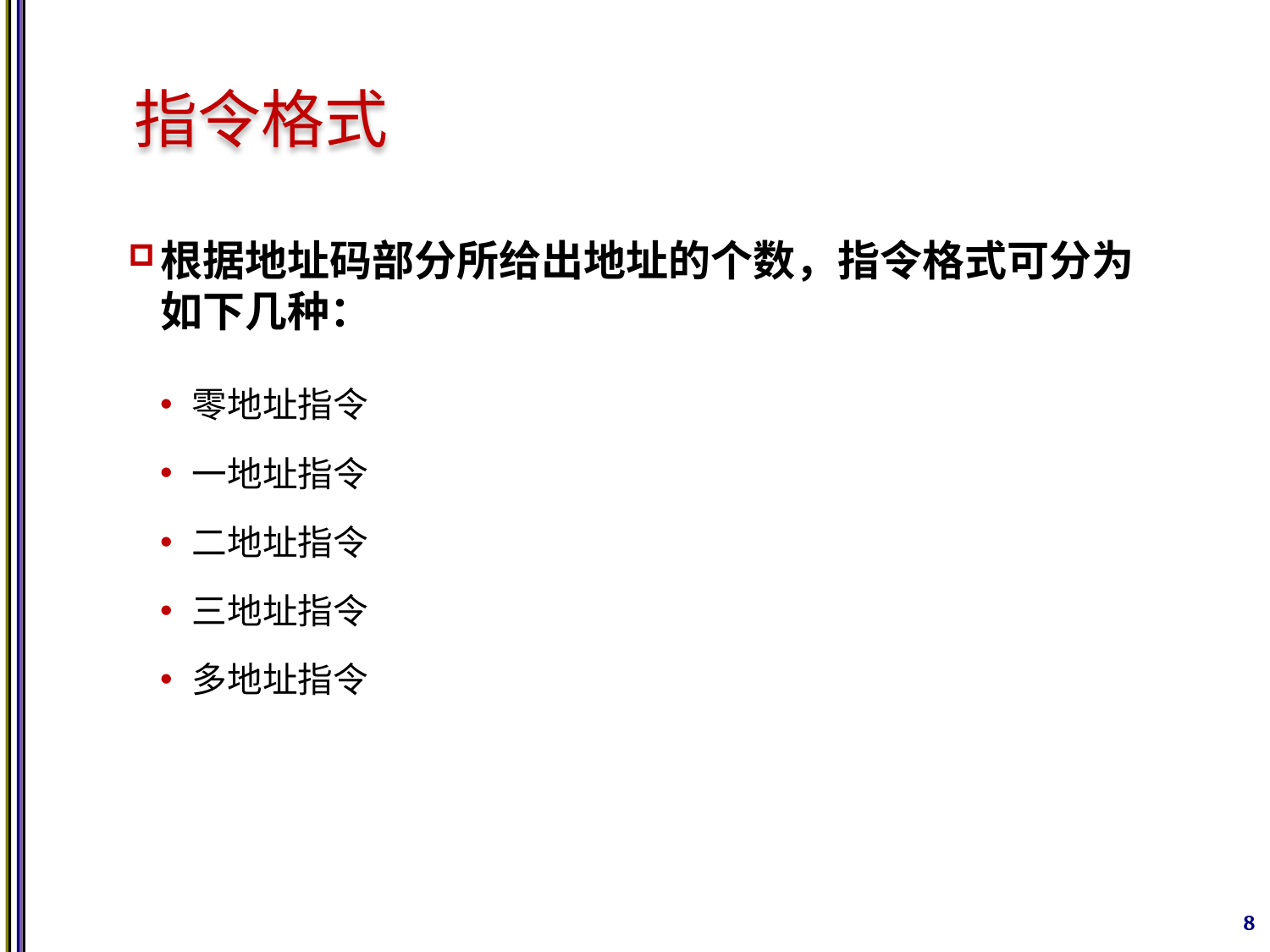

# 指令格式
根据地址码部分所给出地址的个数，指令格式可分为如下几种：
零地址指令
一地址指令
二地址指令
三地址指令
多地址指令
8